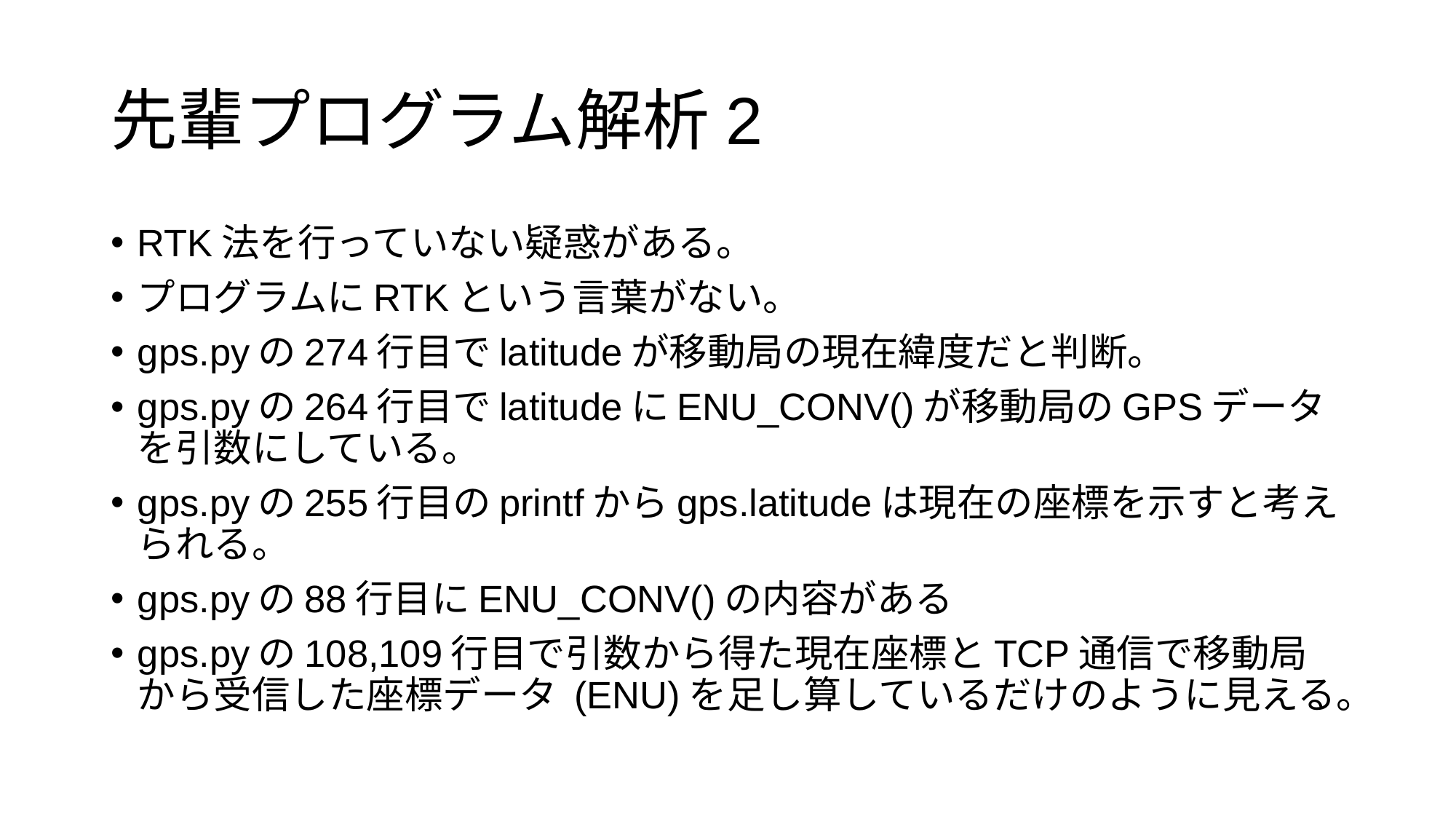

# 先輩プログラム解析2
RTK法を行っていない疑惑がある。
プログラムにRTKという言葉がない。
gps.pyの274行目でlatitudeが移動局の現在緯度だと判断。
gps.pyの264行目でlatitudeにENU_CONV()が移動局のGPSデータを引数にしている。
gps.pyの255行目のprintfからgps.latitudeは現在の座標を示すと考えられる。
gps.pyの88行目にENU_CONV()の内容がある
gps.pyの108,109行目で引数から得た現在座標とTCP通信で移動局から受信した座標データ (ENU)を足し算しているだけのように見える。